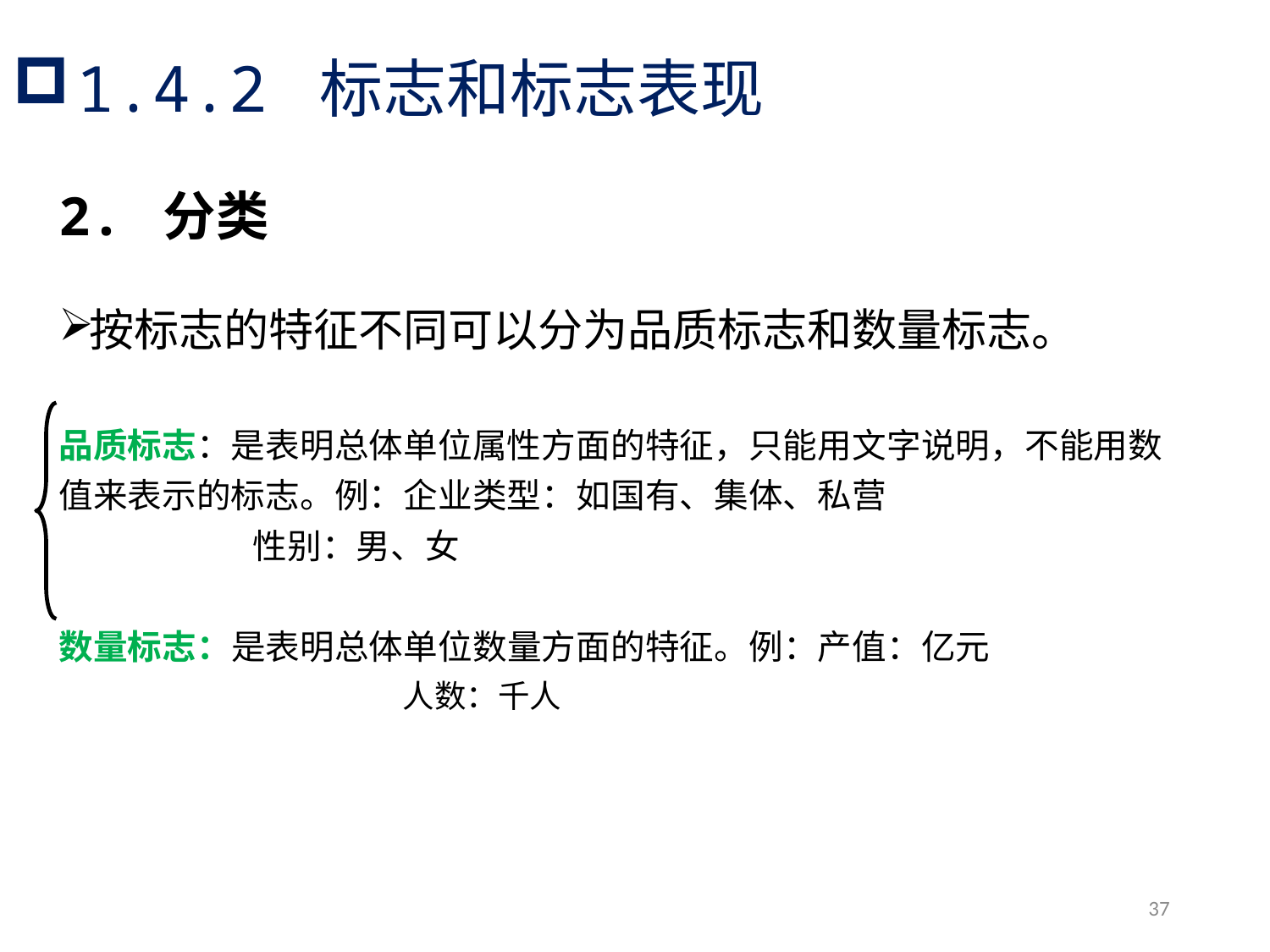

# 1.4.2 标志和标志表现
2. 分类

按标志的特征不同可以分为品质标志和数量标志。

品质标志：是表明总体单位属性方面的特征，只能用文字说明，不能用数
值来表示的标志。例：企业类型：如国有、集体、私营
                        性别：男、女

数量标志：是表明总体单位数量方面的特征。例：产值：亿元
                                               人数：千人

37